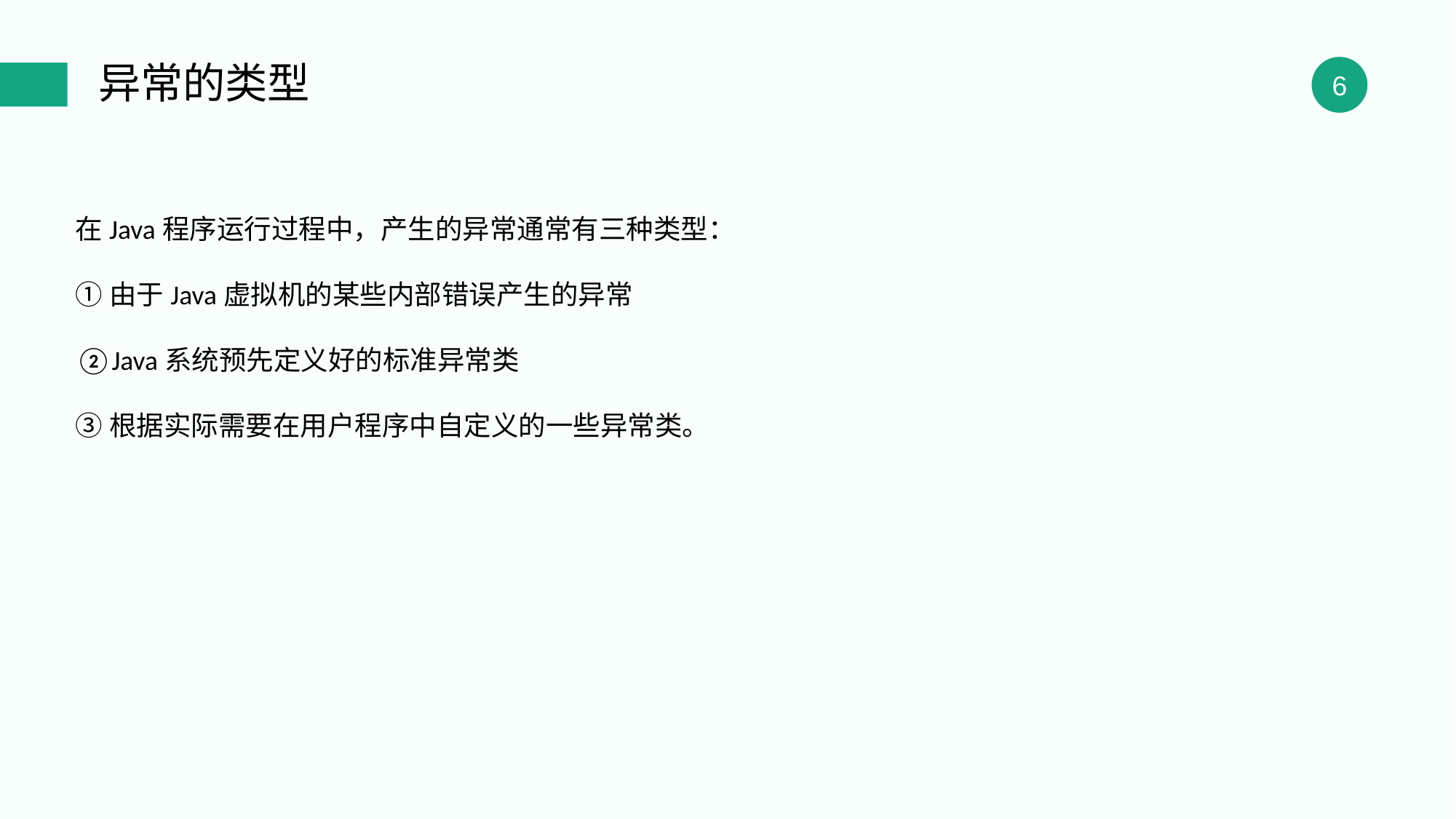

异常的类型
在Java程序运行过程中，产生的异常通常有三种类型：

①由于Java虚拟机的某些内部错误产生的异常

②Java系统预先定义好的标准异常类

③根据实际需要在用户程序中自定义的一些异常类。